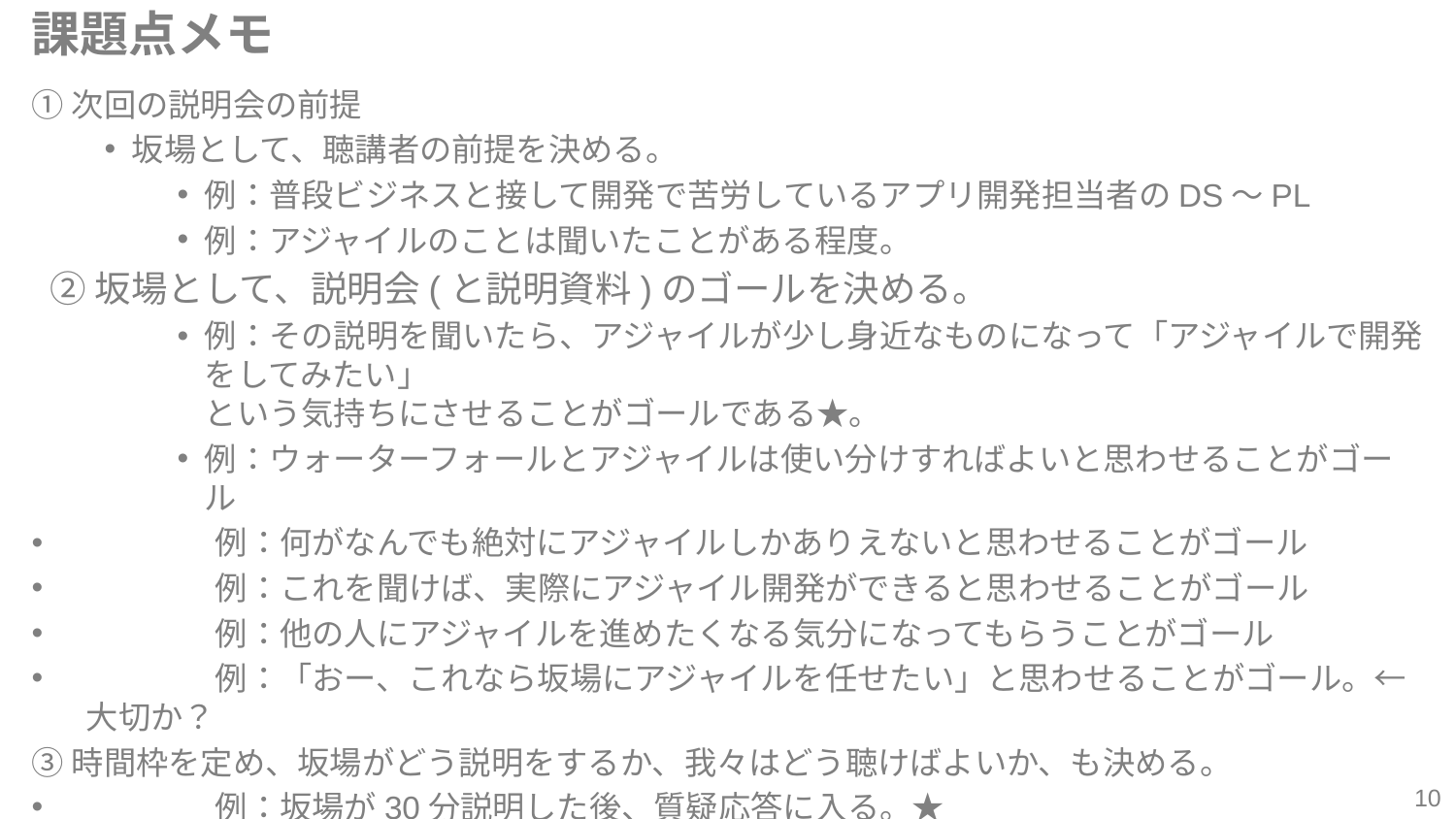

# 課題点メモ
①次回の説明会の前提
坂場として、聴講者の前提を決める。
例：普段ビジネスと接して開発で苦労しているアプリ開発担当者のDS～PL
例：アジャイルのことは聞いたことがある程度。
②坂場として、説明会(と説明資料)のゴールを決める。
例：その説明を聞いたら、アジャイルが少し身近なものになって「アジャイルで開発をしてみたい」
という気持ちにさせることがゴールである★。
例：ウォーターフォールとアジャイルは使い分けすればよいと思わせることがゴール
　　　　例：何がなんでも絶対にアジャイルしかありえないと思わせることがゴール
　　　　例：これを聞けば、実際にアジャイル開発ができると思わせることがゴール
　　　　例：他の人にアジャイルを進めたくなる気分になってもらうことがゴール
　　　　例：「おー、これなら坂場にアジャイルを任せたい」と思わせることがゴール。←大切か？
③時間枠を定め、坂場がどう説明をするか、我々はどう聴けばよいか、も決める。
　　　　例：坂場が30分説明した後、質疑応答に入る。★
　　　　例：1スライド10分の枠を決めて10枚のスライドを説明する。
10